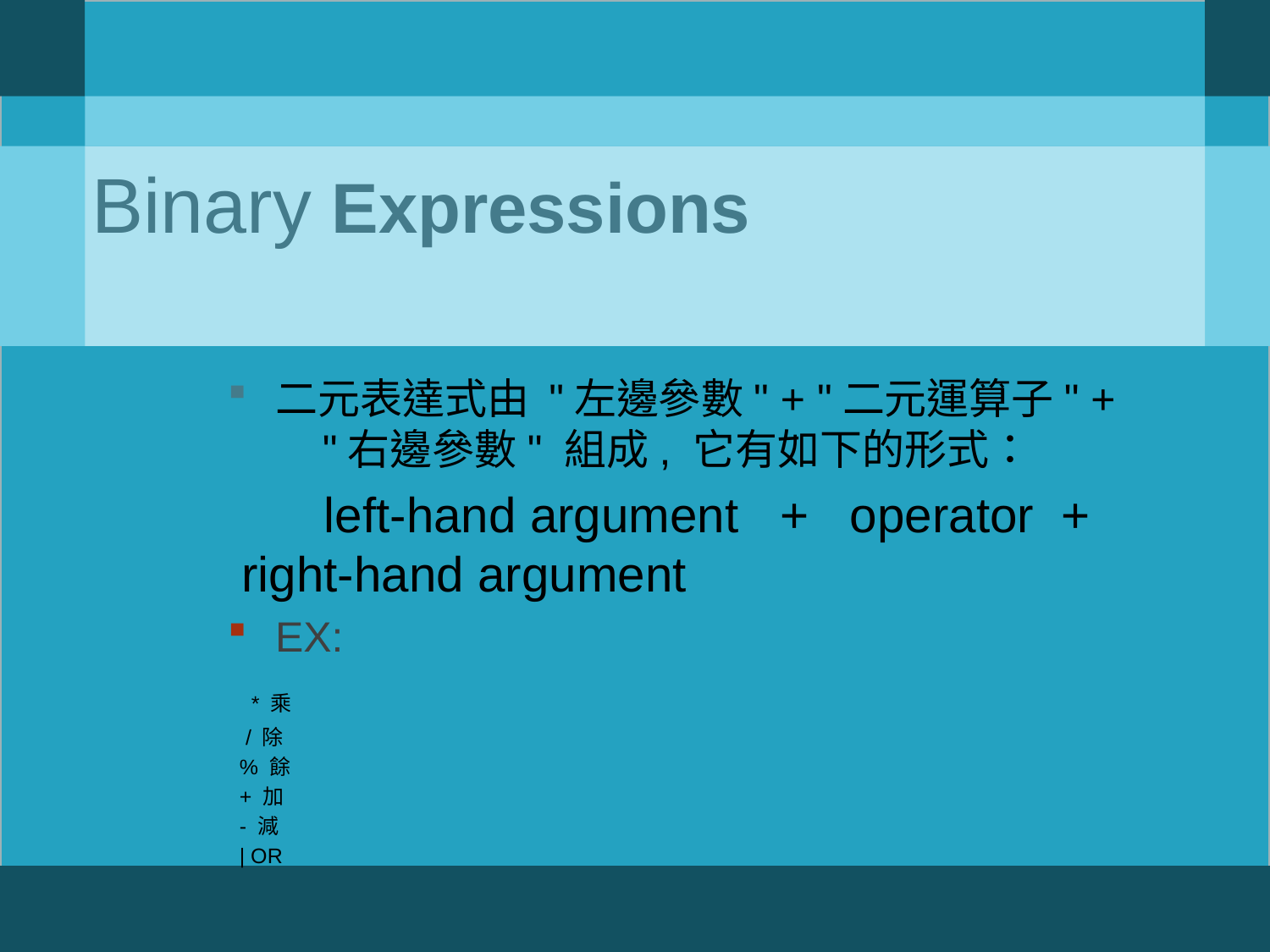

# Binary Expressions

二元表達式由 "左邊參數" + "二元運算子" +       "右邊參數" 組成, 它有如下的形式：
       left-hand argument   +   operator  +  right-hand argument
EX:
  * 乘
   / 除
  % 餘
  + 加
  - 減
  | OR